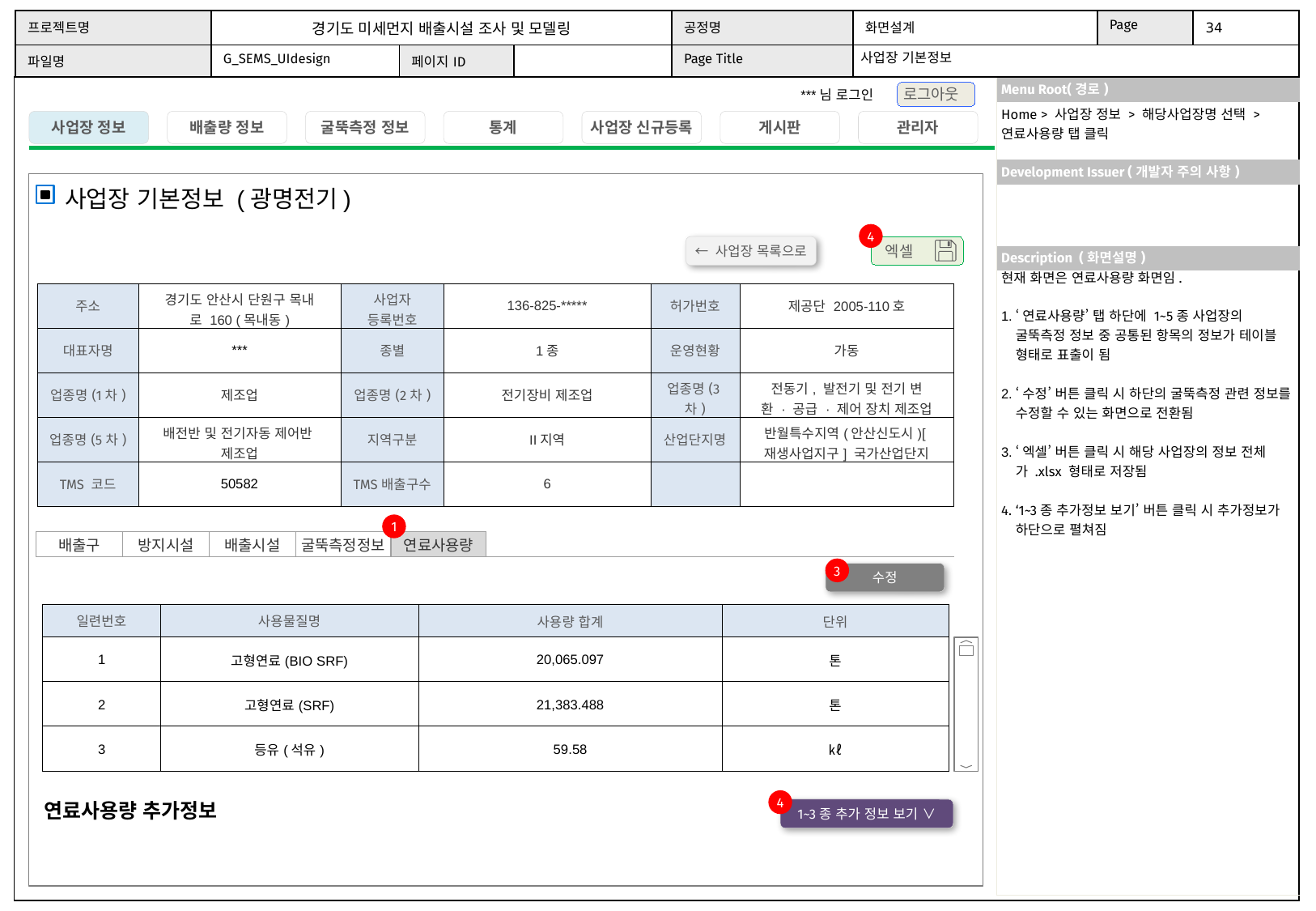

사업장 기본정보
Home > 사업장 정보 > 해당사업장명 선택 > 연료사용량 탭 클릭

사업장 기본정보 (광명전기)

4
← 사업장 목록으로
 엑셀

현재 화면은 연료사용량 화면임.

‘연료사용량’ 탭 하단에 1~5종 사업장의 굴뚝측정 정보 중 공통된 항목의 정보가 테이블 형태로 표출이 됨

‘수정’ 버튼 클릭 시 하단의 굴뚝측정 관련 정보를 수정할 수 있는 화면으로 전환됨

‘엑셀’ 버튼 클릭 시 해당 사업장의 정보 전체가 .xlsx 형태로 저장됨

‘1~3종 추가정보 보기’ 버튼 클릭 시 추가정보가 하단으로 펼쳐짐

| 주소 | 경기도 안산시 단원구 목내로 160 (목내동) | 사업자 등록번호 | 136-825-\*\*\*\*\* | 허가번호 | 제공단 2005-110호 |
| --- | --- | --- | --- | --- | --- |
| 대표자명 | \*\*\* | 종별 | 1종 | 운영현황 | 가동 |
| 업종명(1차) | 제조업 | 업종명(2차) | 전기장비 제조업 | 업종명(3차) | 전동기, 발전기 및 전기 변환 · 공급 · 제어 장치 제조업 |
| 업종명(5차) | 배전반 및 전기자동 제어반 제조업 | 지역구분 | II지역 | 산업단지명 | 반월특수지역(안산신도시)[재생사업지구] 국가산업단지 |
| TMS 코드 | 50582 | TMS배출구수 | 6 |  |  |
1
배출구
방지시설
배출시설
연료사용량
굴뚝측정정보
3
수정
| 일련번호 | 사용물질명 | 사용량 합계 | 단위 |
| --- | --- | --- | --- |
| 1 | 고형연료(BIO SRF) | 20,065.097 | 톤 |
| 2 | 고형연료(SRF) | 21,383.488 | 톤 |
| 3 | 등유(석유) | 59.58 | ㎘ |

4
연료사용량 추가정보
1~3종 추가 정보 보기 ∨